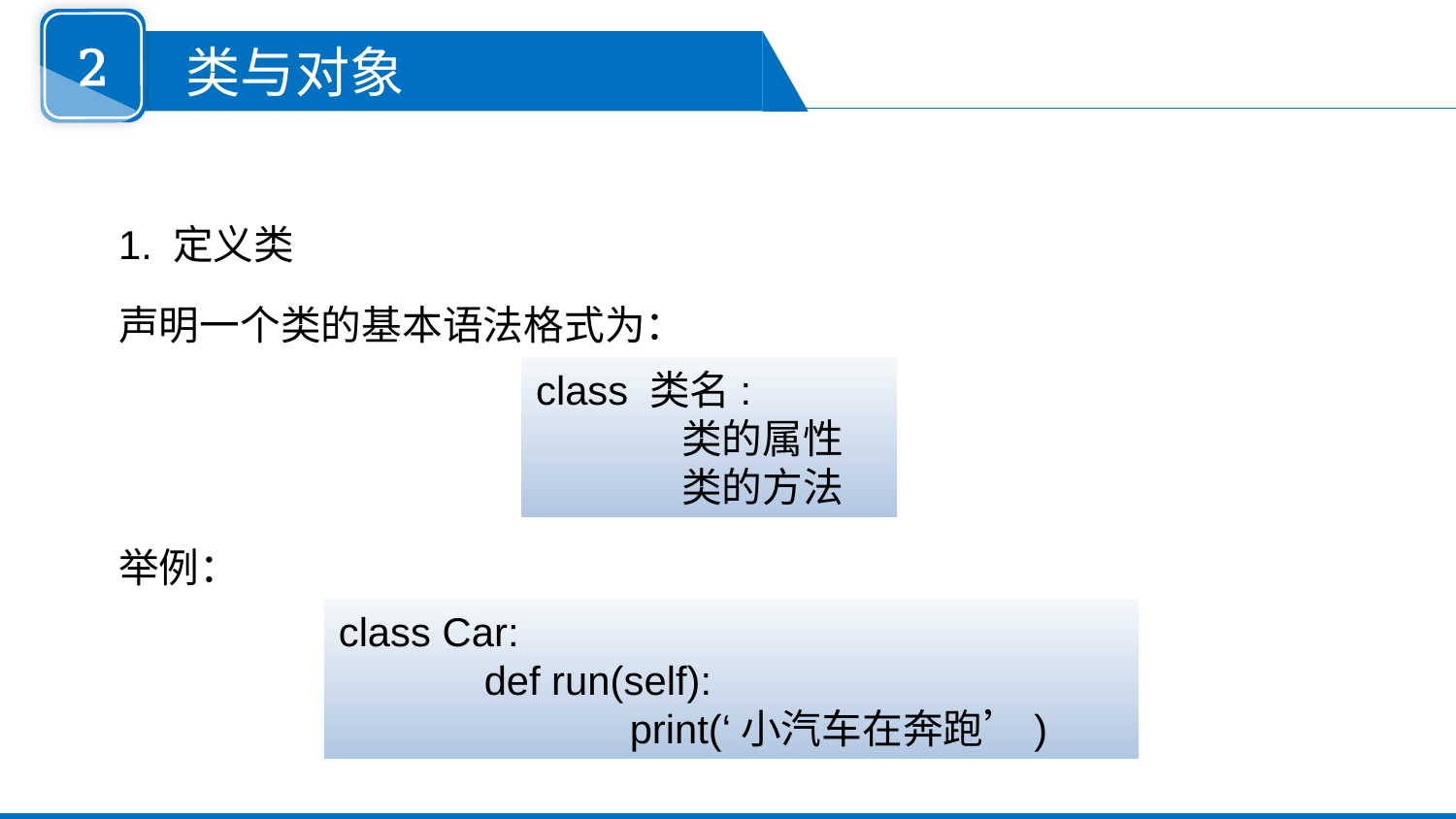

2

  类与对象
1. 定义类
声明一个类的基本语法格式为：

举例：
class 类名:
	类的属性
	类的方法
class Car:
	def run(self):
		print(‘小汽车在奔跑’)